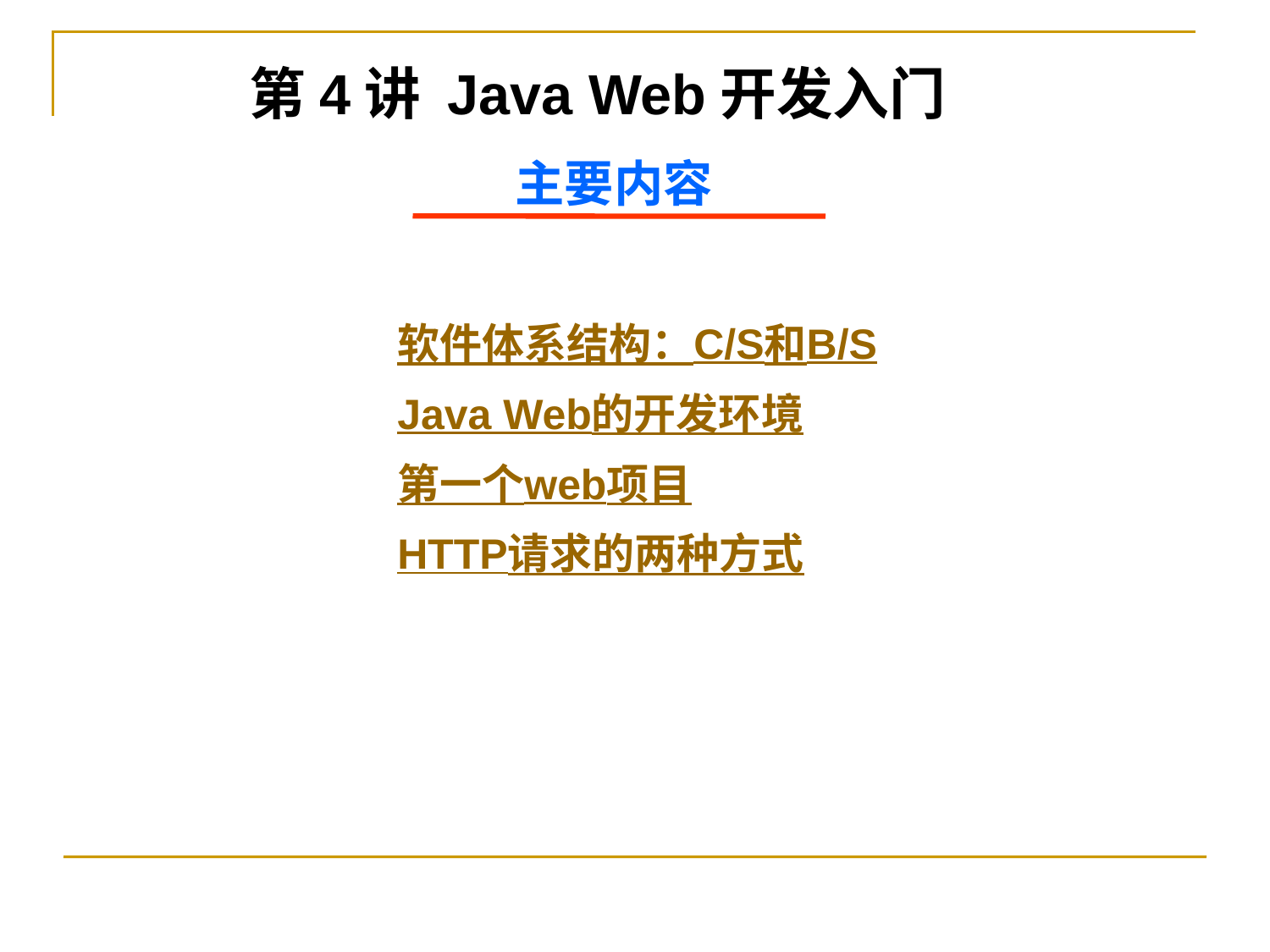

# 第4讲 Java Web开发入门
主要内容

软件体系结构：C/S和B/S
Java Web的开发环境
第一个web项目
HTTP请求的两种方式